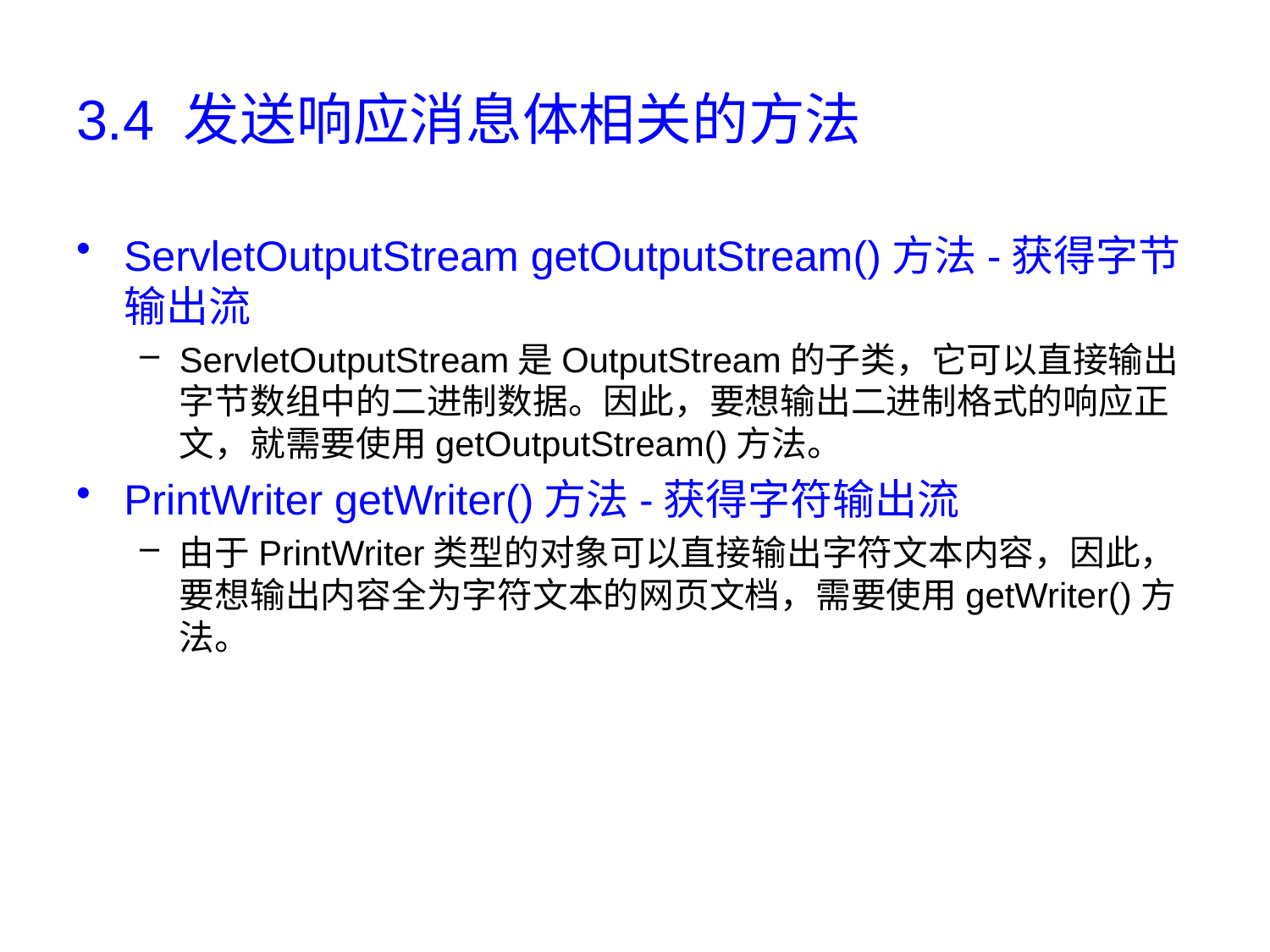

# 3.4 发送响应消息体相关的方法
ServletOutputStream getOutputStream()方法-获得字节输出流
ServletOutputStream是OutputStream的子类，它可以直接输出字节数组中的二进制数据。因此，要想输出二进制格式的响应正文，就需要使用getOutputStream()方法。
PrintWriter getWriter()方法-获得字符输出流
由于PrintWriter类型的对象可以直接输出字符文本内容，因此，要想输出内容全为字符文本的网页文档，需要使用getWriter()方法。